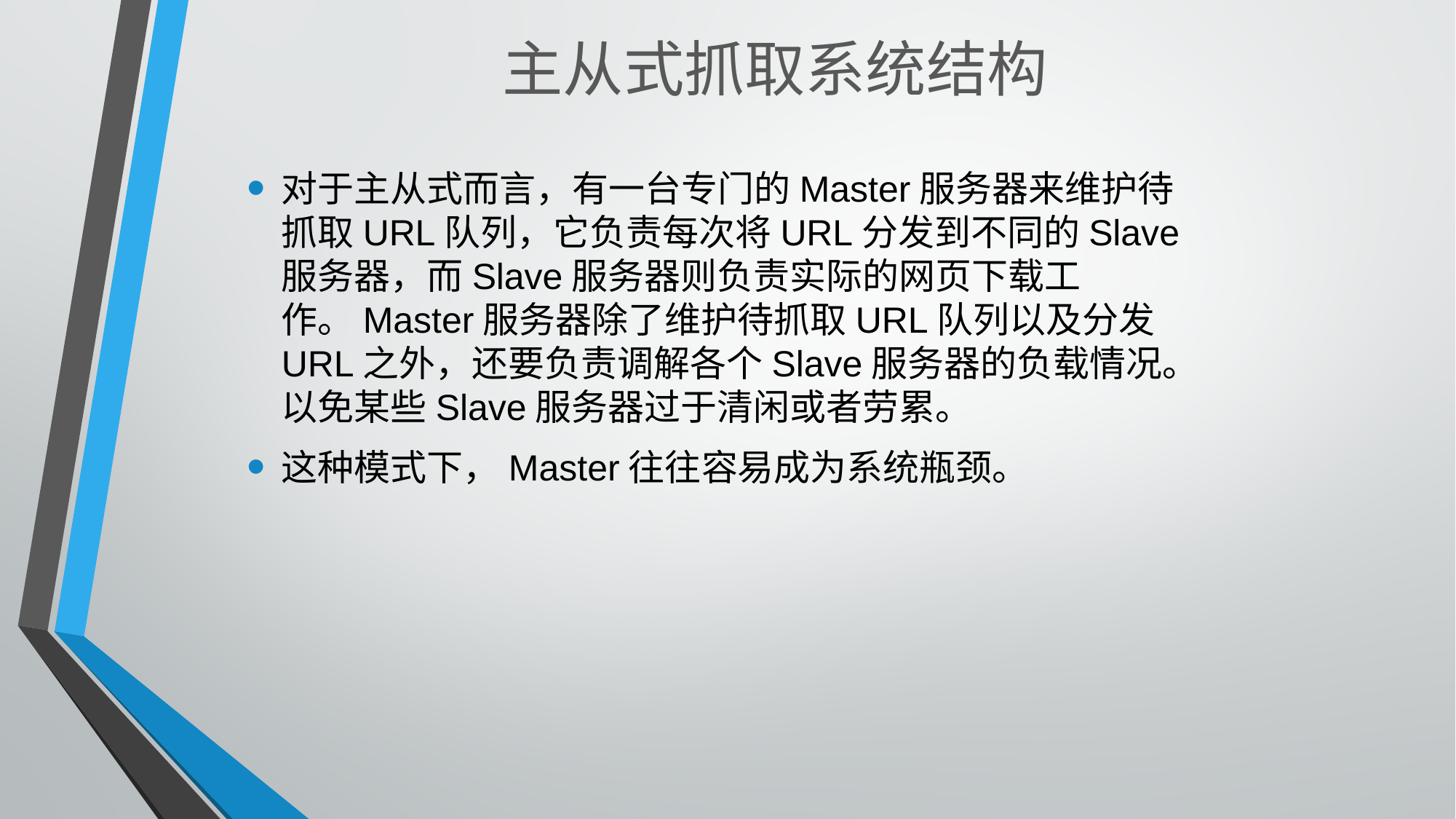

# 主从式抓取系统结构
对于主从式而言，有一台专门的Master服务器来维护待抓取URL队列，它负责每次将URL分发到不同的Slave服务器，而Slave服务器则负责实际的网页下载工作。Master服务器除了维护待抓取URL队列以及分发URL之外，还要负责调解各个Slave服务器的负载情况。以免某些Slave服务器过于清闲或者劳累。
这种模式下，Master往往容易成为系统瓶颈。